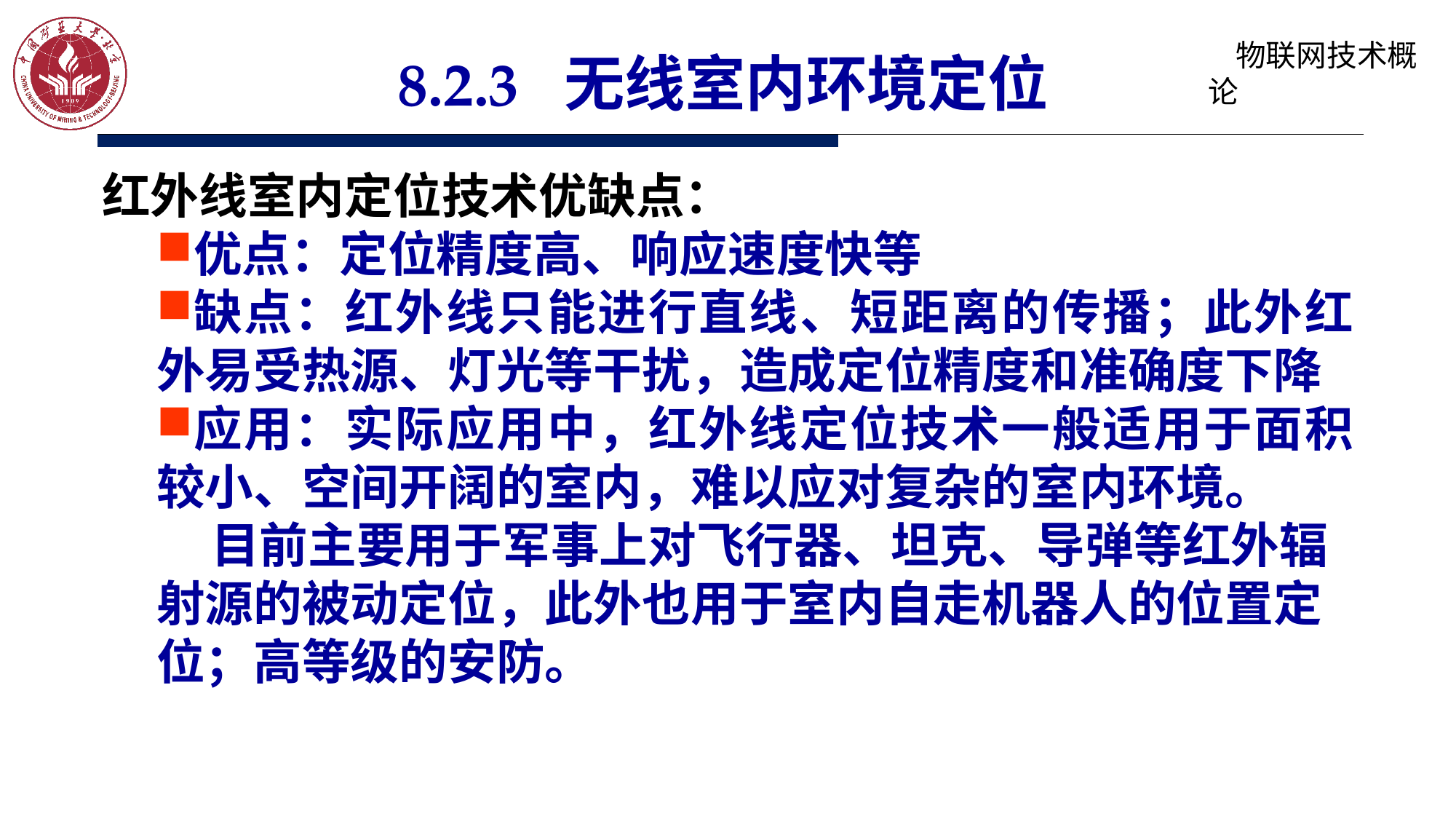

# 8.2.3  无线室内环境定位
红外线室内定位技术优缺点：
优点：定位精度高、响应速度快等
缺点：红外线只能进行直线、短距离的传播；此外红外易受热源、灯光等干扰，造成定位精度和准确度下降
应用：实际应用中，红外线定位技术一般适用于面积较小、空间开阔的室内，难以应对复杂的室内环境。
目前主要用于军事上对飞行器、坦克、导弹等红外辐射源的被动定位，此外也用于室内自走机器人的位置定位；高等级的安防。